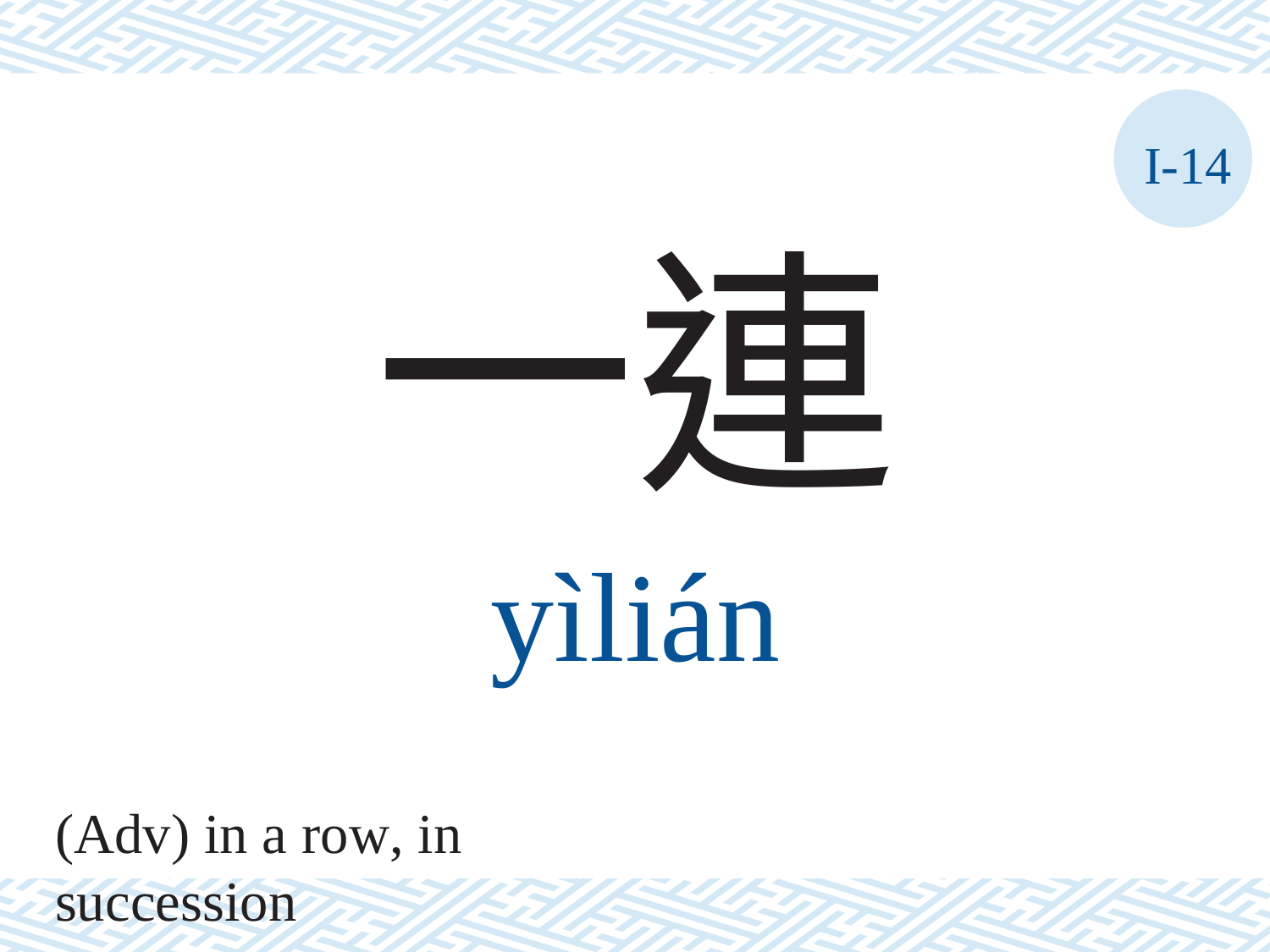

I-14
一連
yìlián
(Adv) in a row, in succession